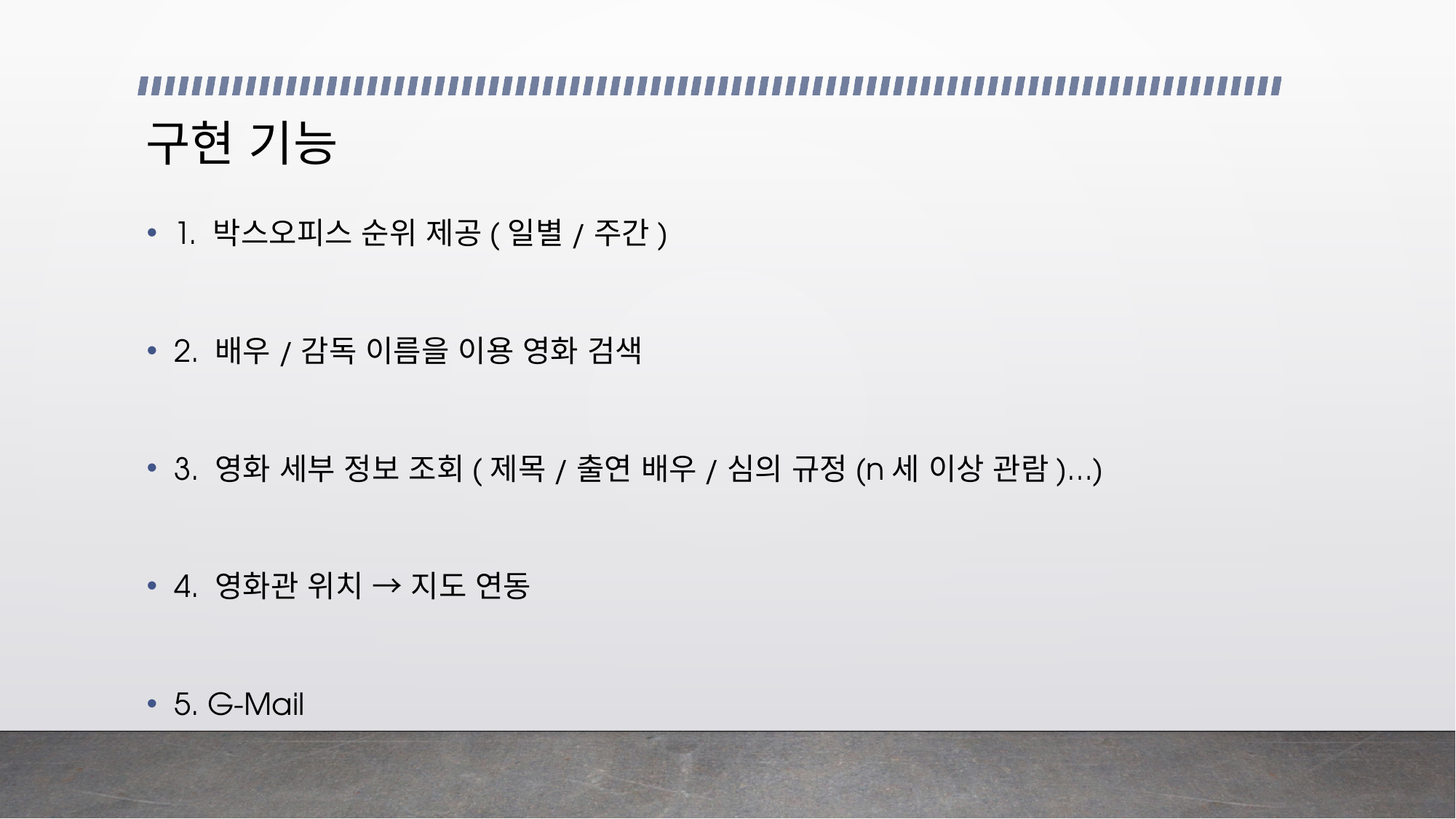

# 구현 기능
1. 박스오피스 순위 제공(일별/주간)

2. 배우/감독 이름을 이용 영화 검색

3. 영화 세부 정보 조회(제목/출연 배우/심의 규정(n세 이상 관람)…)

4. 영화관 위치 → 지도 연동

5. G-Mail